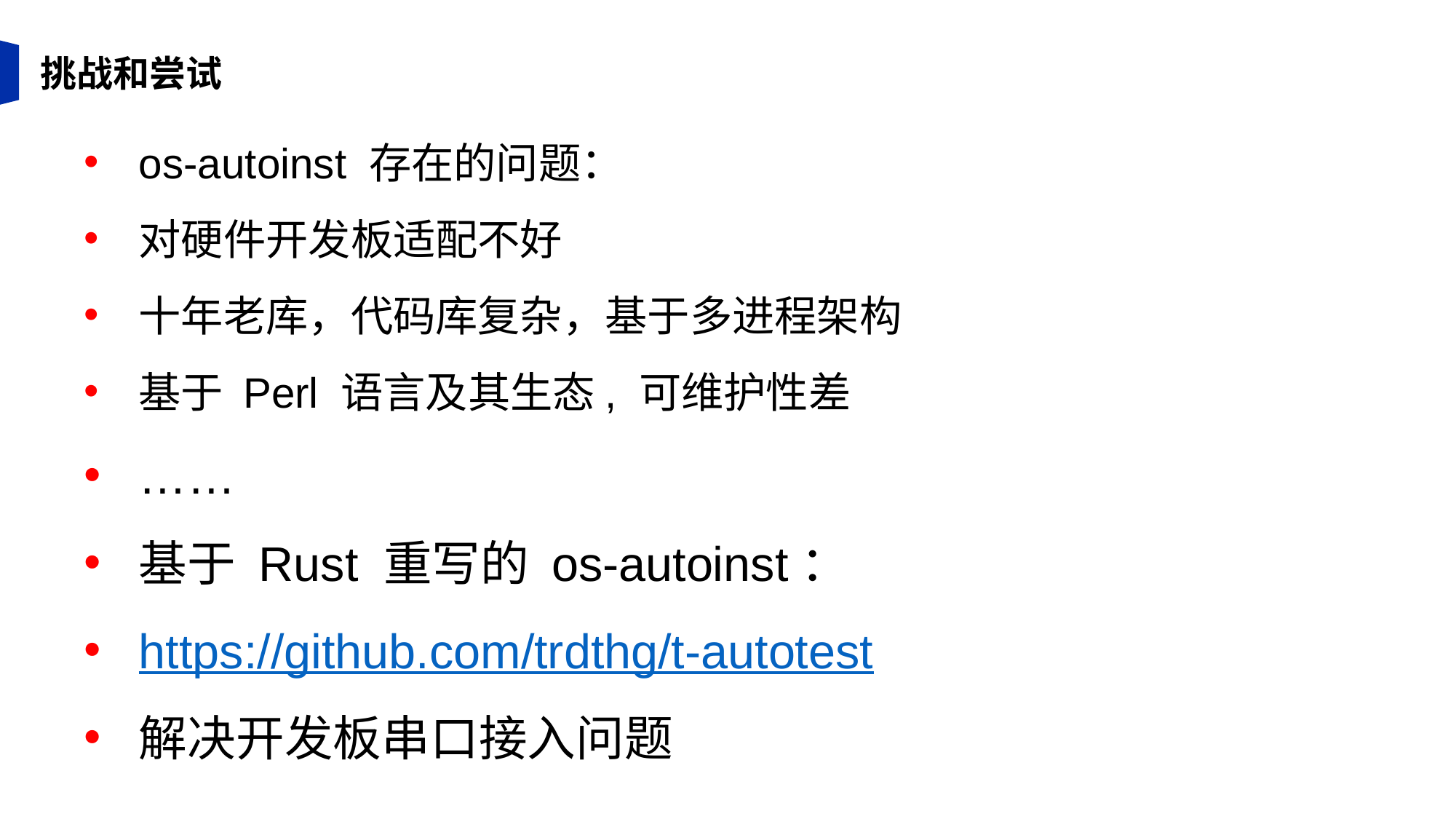

挑战和尝试

os-autoinst 存在的问题：
对硬件开发板适配不好
十年老库，代码库复杂，基于多进程架构
基于 Perl 语言及其生态, 可维护性差
……
基于 Rust 重写的 os-autoinst：
https://github.com/trdthg/t-autotest
解决开发板串口接入问题